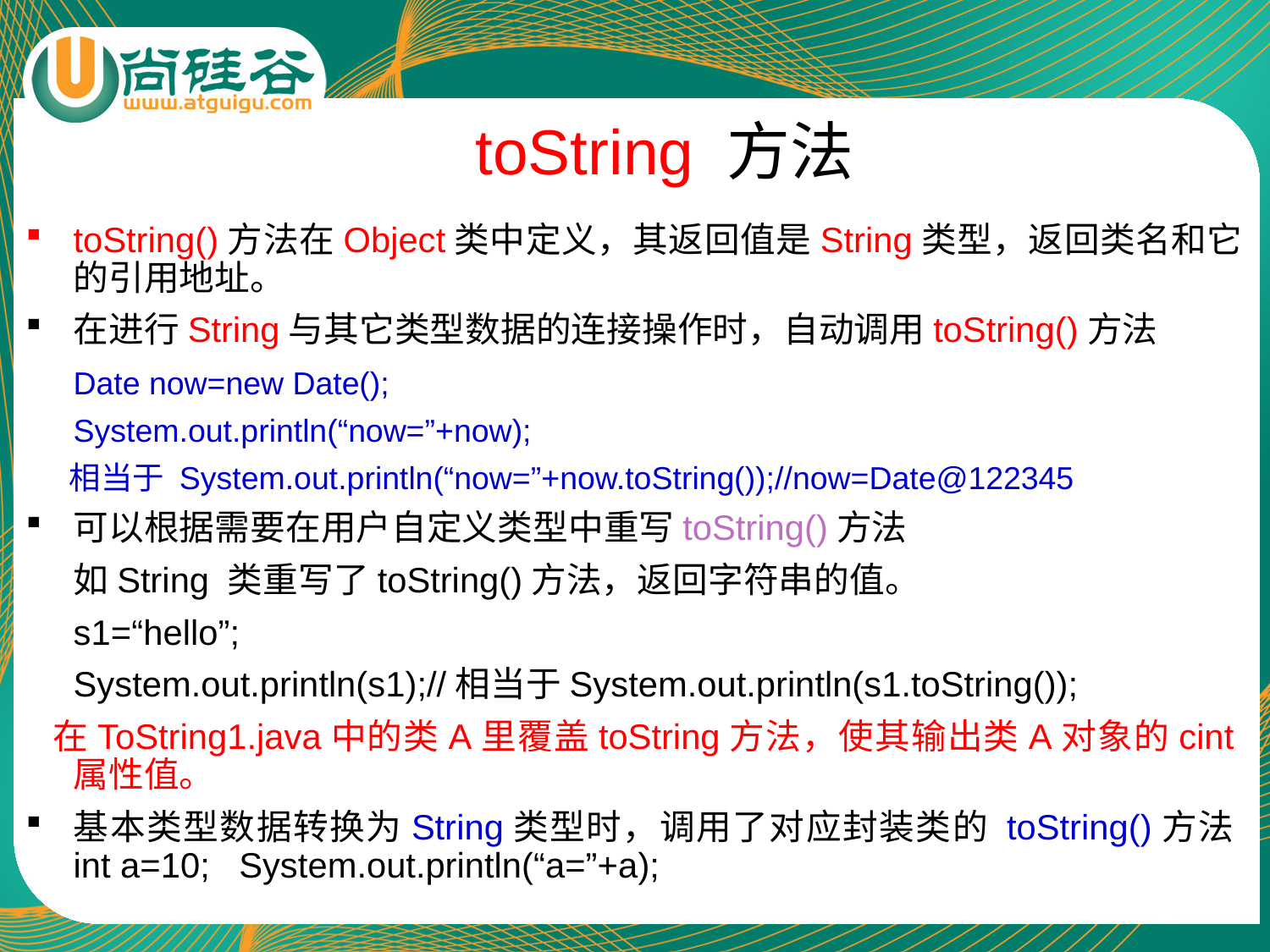

# toString 方法
toString()方法在Object类中定义，其返回值是String类型，返回类名和它的引用地址。
在进行String与其它类型数据的连接操作时，自动调用toString()方法
	Date now=new Date();
	System.out.println(“now=”+now);
     相当于 System.out.println(“now=”+now.toString());//now=Date@122345
可以根据需要在用户自定义类型中重写toString()方法
	如String 类重写了toString()方法，返回字符串的值。
	s1=“hello”;
	System.out.println(s1);//相当于System.out.println(s1.toString());
  在ToString1.java中的类A里覆盖toString方法，使其输出类A对象的cint属性值。
基本类型数据转换为String类型时，调用了对应封装类的 toString()方法int a=10;   System.out.println(“a=”+a);